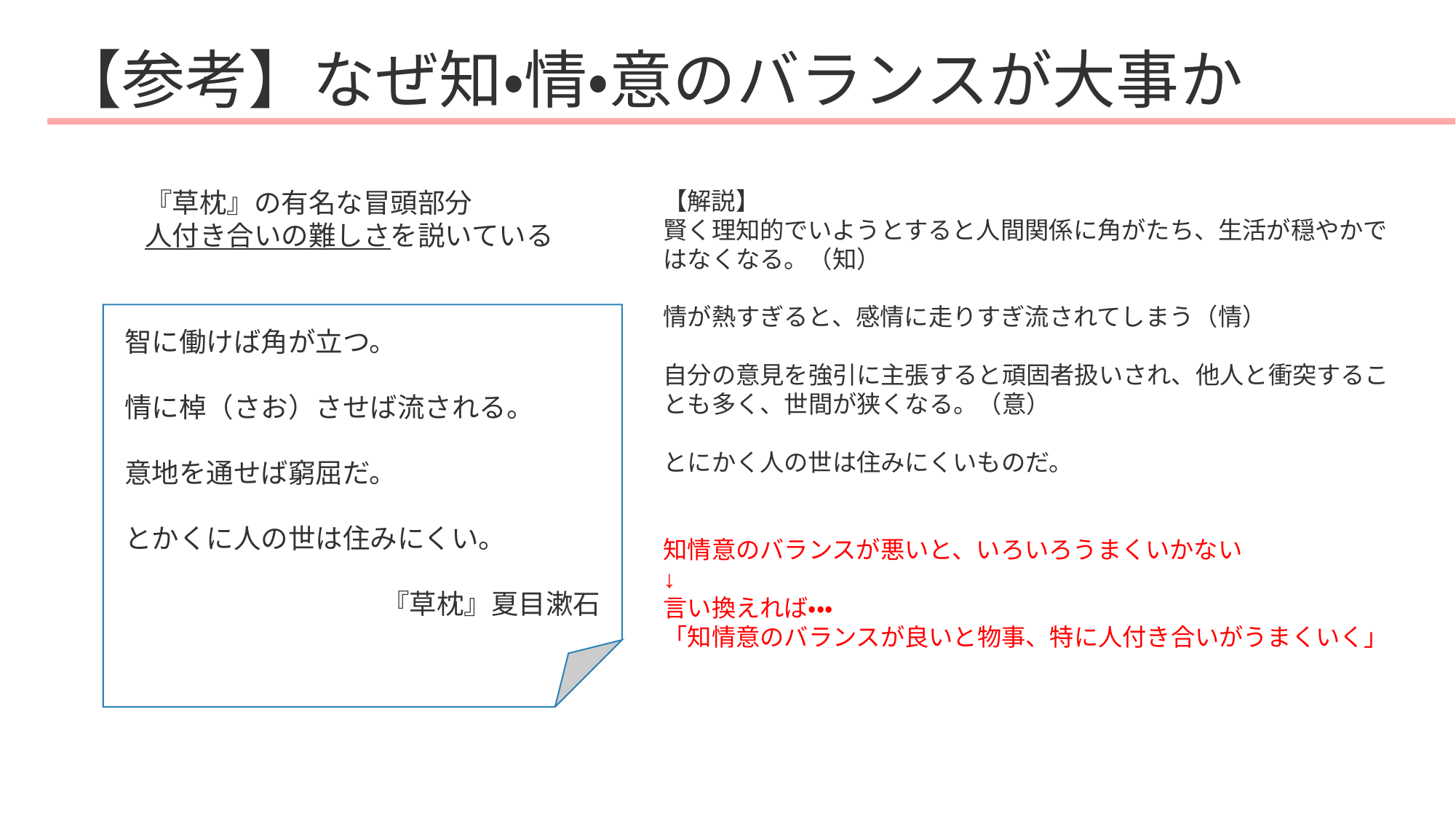

# 【参考】なぜ知・情・意のバランスが大事か
『草枕』の有名な冒頭部分
人付き合いの難しさを説いている
【解説】
賢く理知的でいようとすると人間関係に角がたち、生活が穏やかではなくなる。（知）

情が熱すぎると、感情に走りすぎ流されてしまう（情）

自分の意見を強引に主張すると頑固者扱いされ、他人と衝突することも多く、世間が狭くなる。（意）

とにかく人の世は住みにくいものだ。

知情意のバランスが悪いと、いろいろうまくいかない
↓
言い換えれば・・・
「知情意のバランスが良いと物事、特に人付き合いがうまくいく」
智に働けば角が立つ。

情に棹（さお）させば流される。

意地を通せば窮屈だ。

とかくに人の世は住みにくい。

『草枕』夏目漱石
15